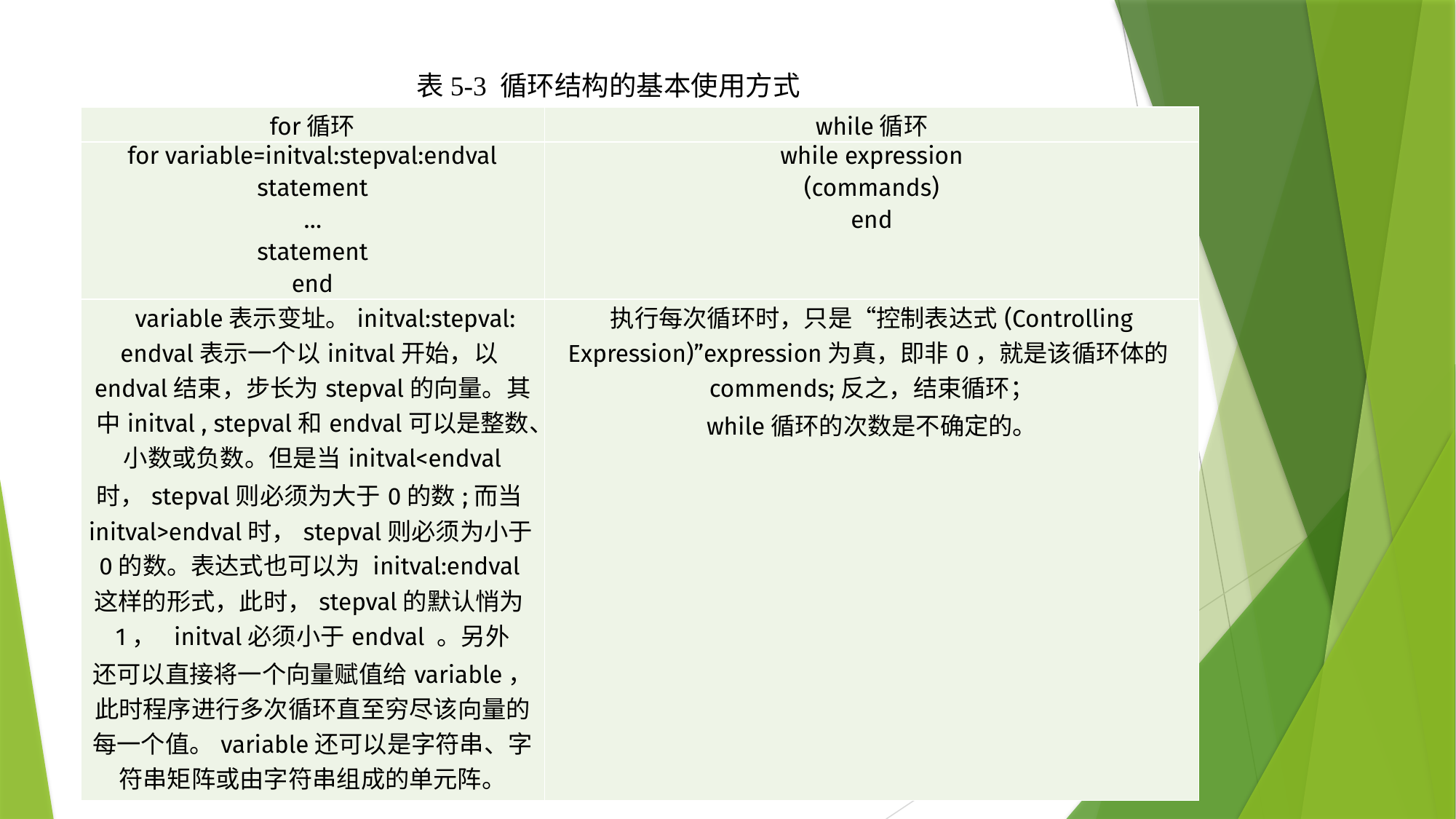

表5-3 循环结构的基本使用方式
| for循环 | while循环 |
| --- | --- |
| for variable=initval:stepval:endval statement … statement end | while expression (commands) end |
| variable表示变址。initval:stepval: endval表示一个以initval开始，以endval结束，步长为stepval的向量。其中initval , stepval和endval可以是整数、小数或负数。但是当initval<endval 时，stepval则必须为大于0的数;而当initval>endval时，stepval则必须为小于0的数。表达式也可以为 initval:endval这样的形式，此时，stepval的默认悄为1， initval必须小于endval 。另外 还可以直接将一个向量赋值给variable，此时程序进行多次循环直至穷尽该向量的每一个值。variable还可以是字符串、字符串矩阵或由字符串组成的单元阵。 | 执行每次循环时，只是“控制表达式(Controlling Expression)”expression为真，即非0，就是该循环体的commends;反之，结束循环； while循环的次数是不确定的。 |